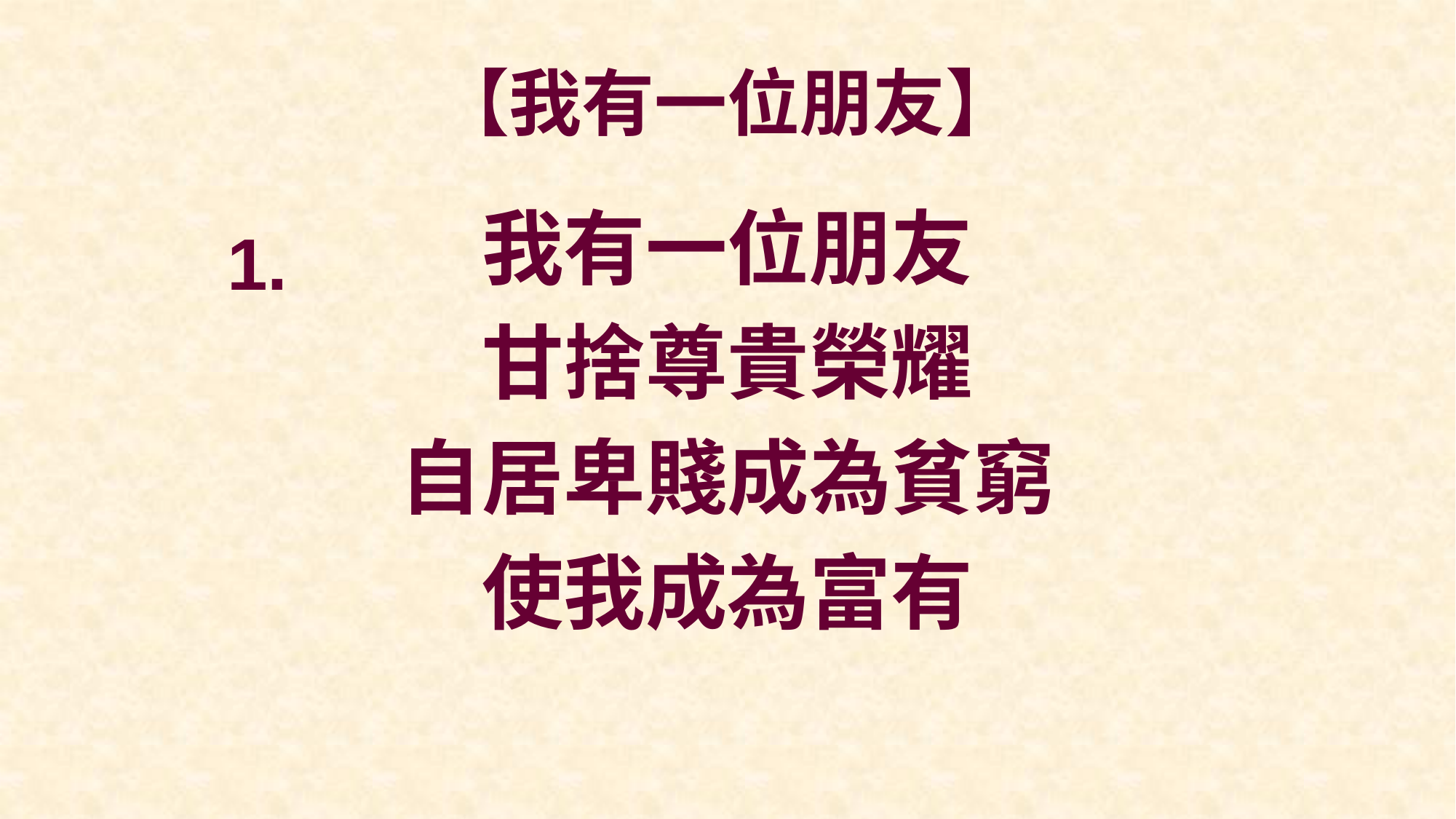

# 【我有一位朋友】
我有一位朋友
甘捨尊貴榮耀
自居卑賤成為貧窮
使我成為富有
1.